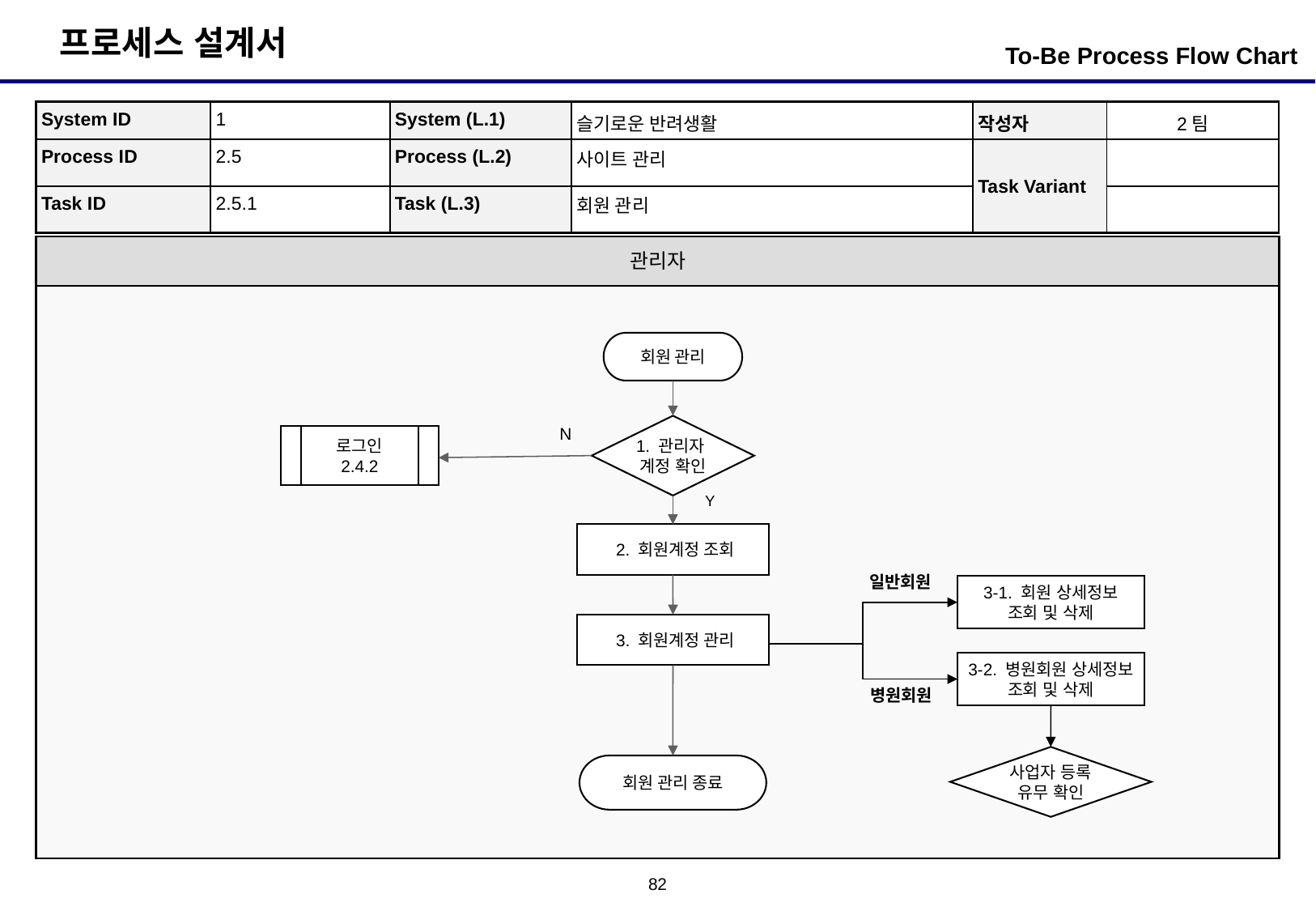

To-Be Process Flow Chart
| System ID | 1 | System (L.1) | 슬기로운 반려생활 | 작성자 | 2팀 |
| --- | --- | --- | --- | --- | --- |
| Process ID | 2.5 | Process (L.2) | 사이트 관리 | Task Variant |  |
| Task ID | 2.5.1 | Task (L.3) | 회원 관리 |  |  |
| 관리자 |
| --- |
|  |
회원 관리
1. 관리자
계정 확인
N

로그인
2.4.2

Y
 2. 회원계정 조회
일반회원
3-1. 회원 상세정보
조회 및 삭제
 3. 회원계정 관리
3-2. 병원회원 상세정보
조회 및 삭제
병원회원
사업자 등록 유무 확인
회원 관리 종료